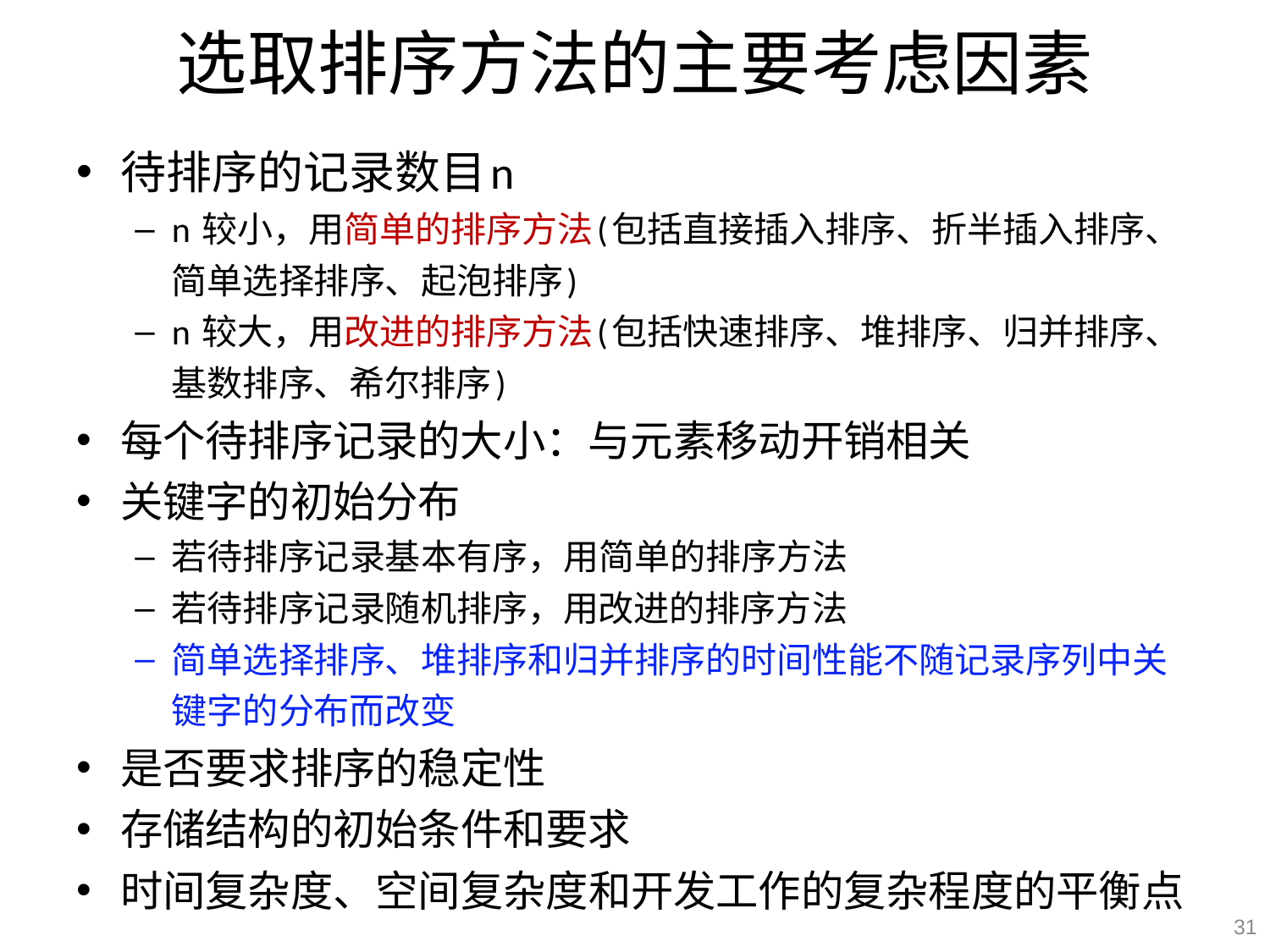

# 选取排序方法的主要考虑因素
待排序的记录数目n
n 较小，用简单的排序方法(包括直接插入排序、折半插入排序、简单选择排序、起泡排序)
n 较大，用改进的排序方法(包括快速排序、堆排序、归并排序、基数排序、希尔排序)
每个待排序记录的大小：与元素移动开销相关
关键字的初始分布
若待排序记录基本有序，用简单的排序方法
若待排序记录随机排序，用改进的排序方法
简单选择排序、堆排序和归并排序的时间性能不随记录序列中关键字的分布而改变
是否要求排序的稳定性
存储结构的初始条件和要求
时间复杂度、空间复杂度和开发工作的复杂程度的平衡点

31